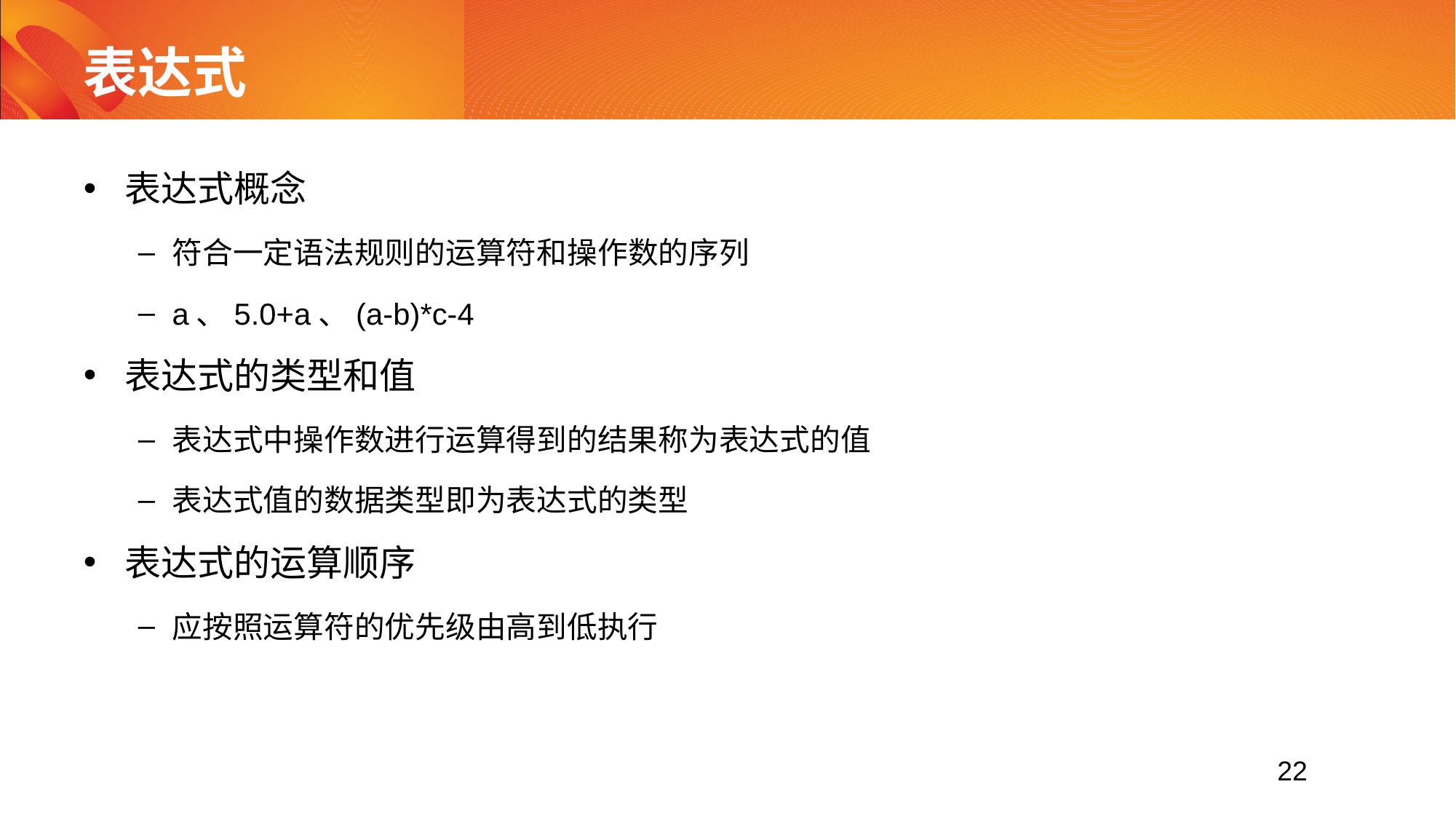

# 表达式
表达式概念
符合一定语法规则的运算符和操作数的序列
a、5.0+a、(a-b)*c-4
表达式的类型和值
表达式中操作数进行运算得到的结果称为表达式的值
表达式值的数据类型即为表达式的类型
表达式的运算顺序
应按照运算符的优先级由高到低执行